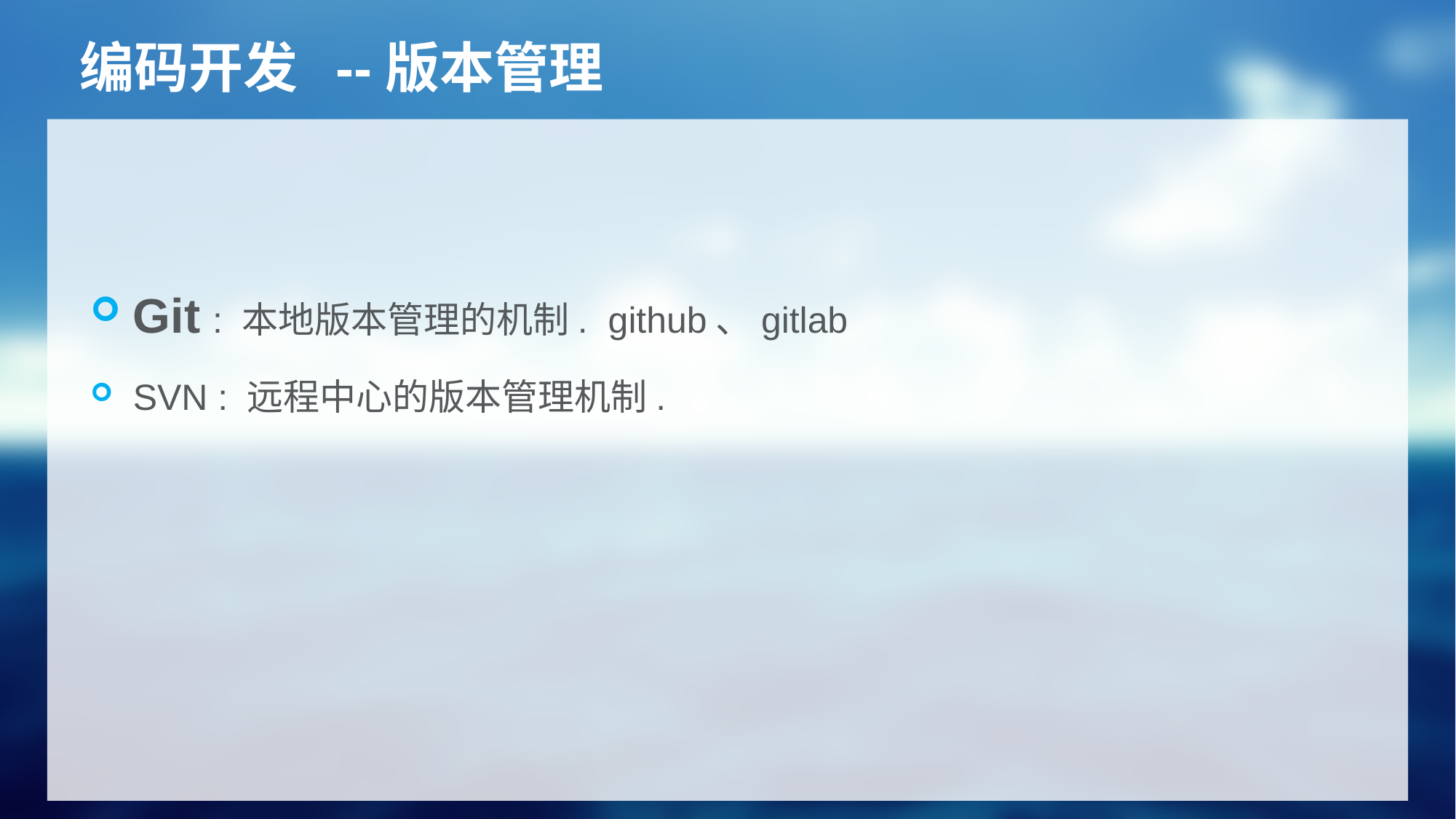

# 编码开发  --版本管理

Git : 本地版本管理的机制.  github、gitlab
SVN : 远程中心的版本管理机制.